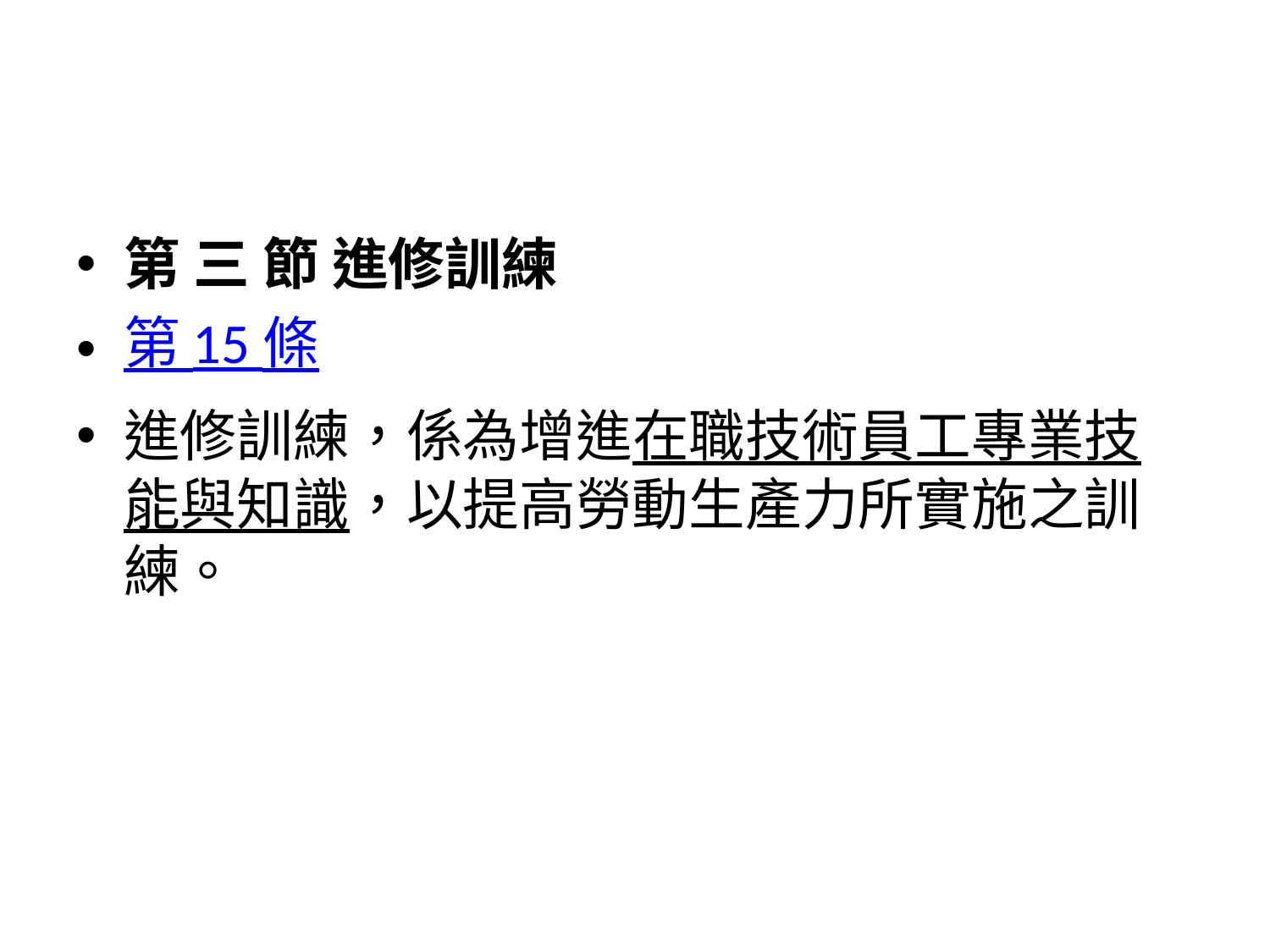

#
第 三 節 進修訓練
第 15 條
進修訓練，係為增進在職技術員工專業技能與知識，以提高勞動生產力所實施之訓練。